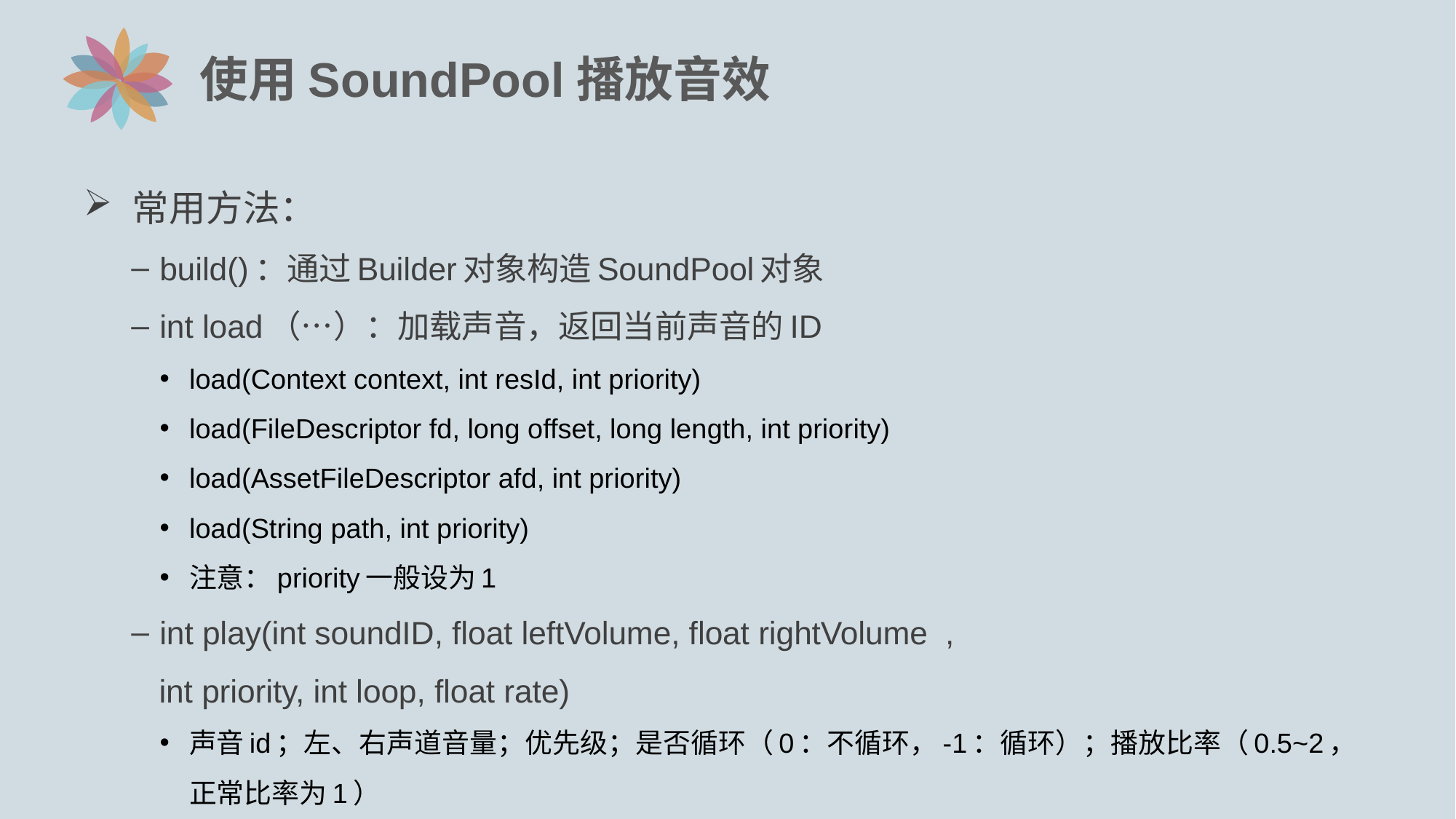

# 使用SoundPool播放音效
常用方法：
build()：通过Builder对象构造SoundPool对象
int load（…）：加载声音，返回当前声音的ID
load(Context context, int resId, int priority)
load(FileDescriptor fd, long offset, long length, int priority)
load(AssetFileDescriptor afd, int priority)
load(String path, int priority)
注意：priority一般设为1
int play(int soundID, float leftVolume, float rightVolume  ,
   int priority, int loop, float rate)
声音id；左、右声道音量；优先级；是否循环（0：不循环，-1：循环）；播放比率（0.5~2，正常比率为1）